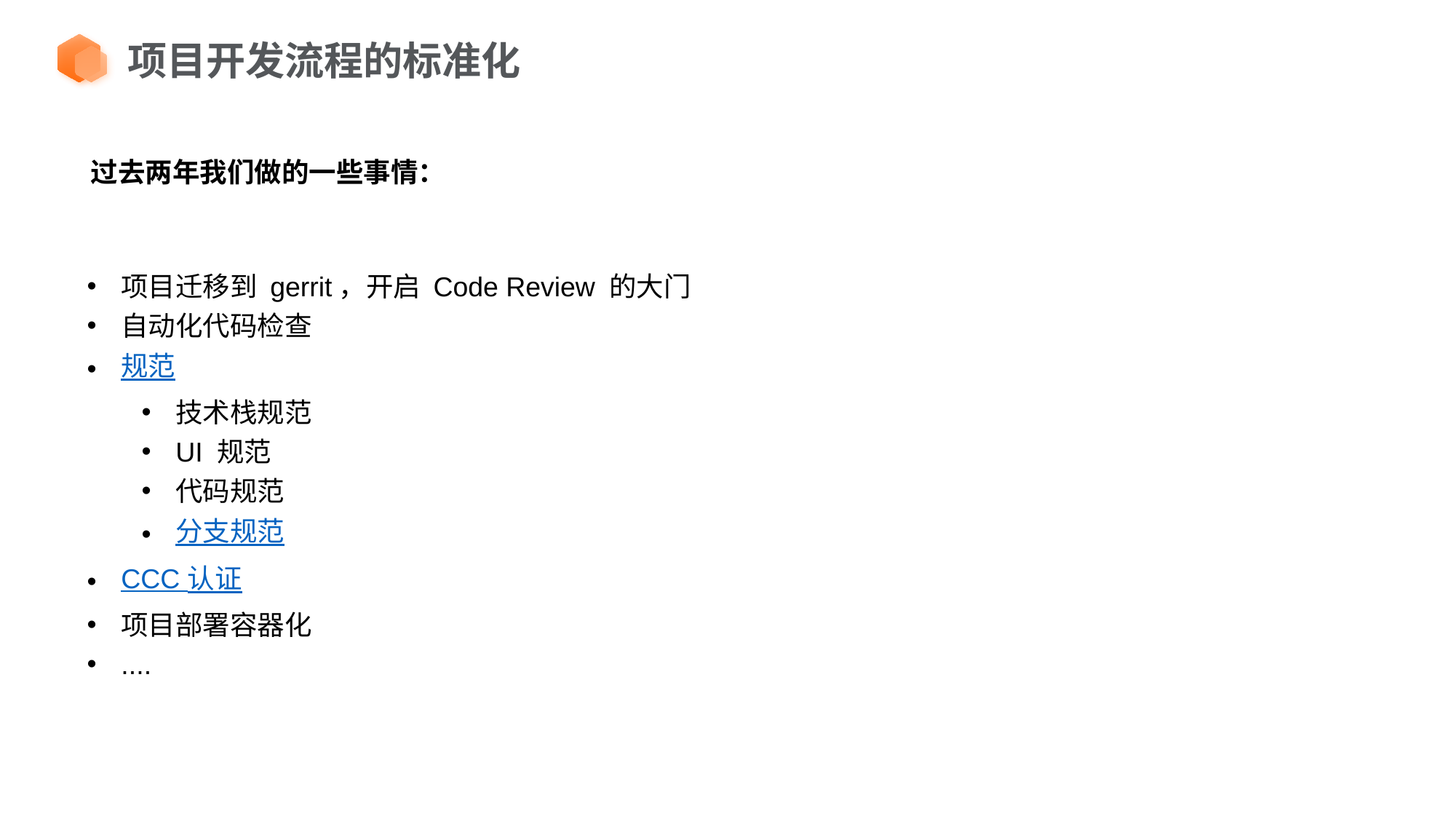

项目开发流程的标准化
过去两年我们做的一些事情：
项目迁移到 gerrit，开启 Code Review 的大门
自动化代码检查
规范
技术栈规范
UI 规范
代码规范
分支规范
CCC 认证
项目部署容器化
....